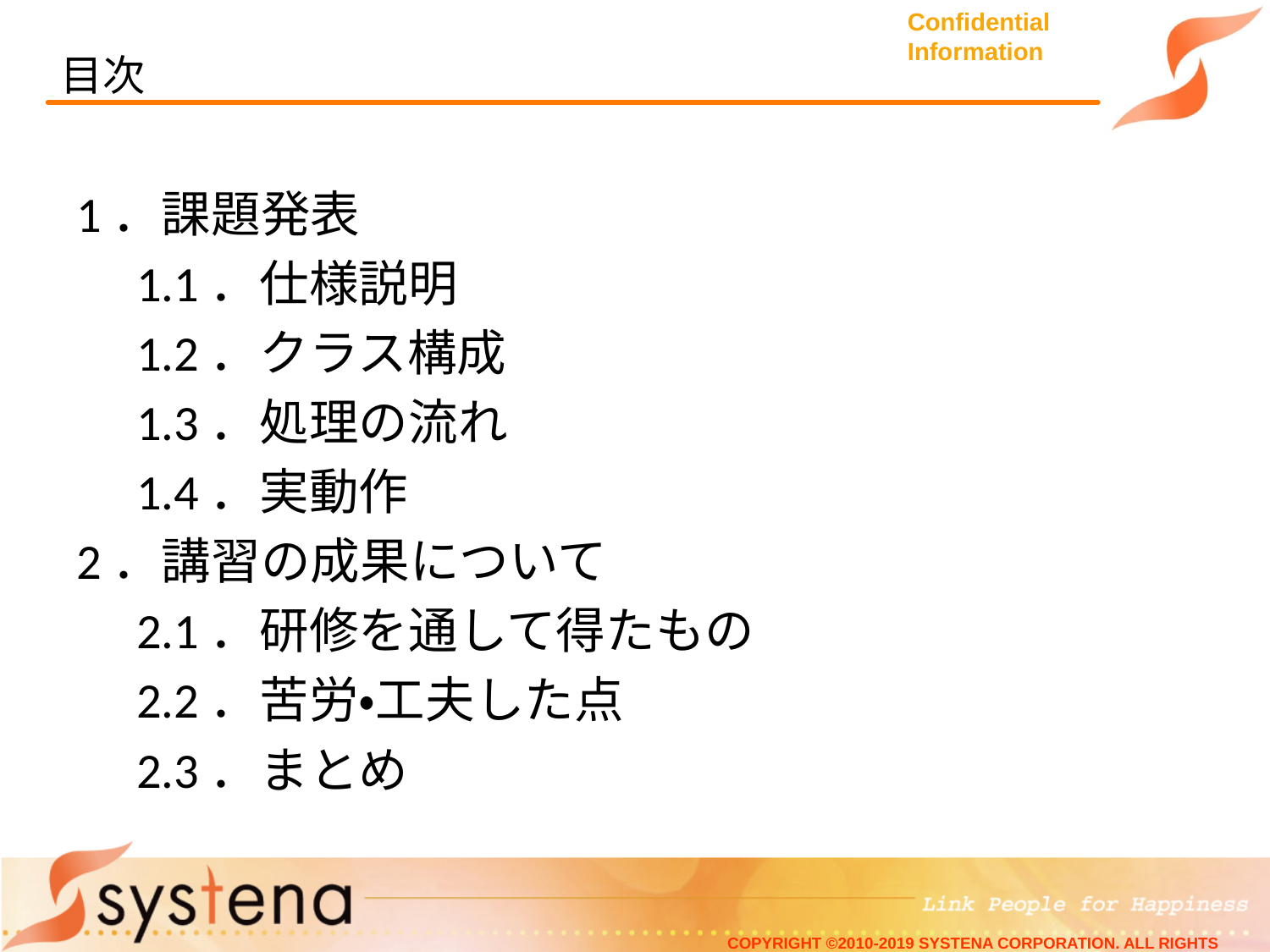

# 目次
1．課題発表
　1.1．仕様説明
　1.2．クラス構成
　1.3．処理の流れ
　1.4．実動作
2．講習の成果について
　2.1．研修を通して得たもの
　2.2．苦労・工夫した点
　2.3．まとめ